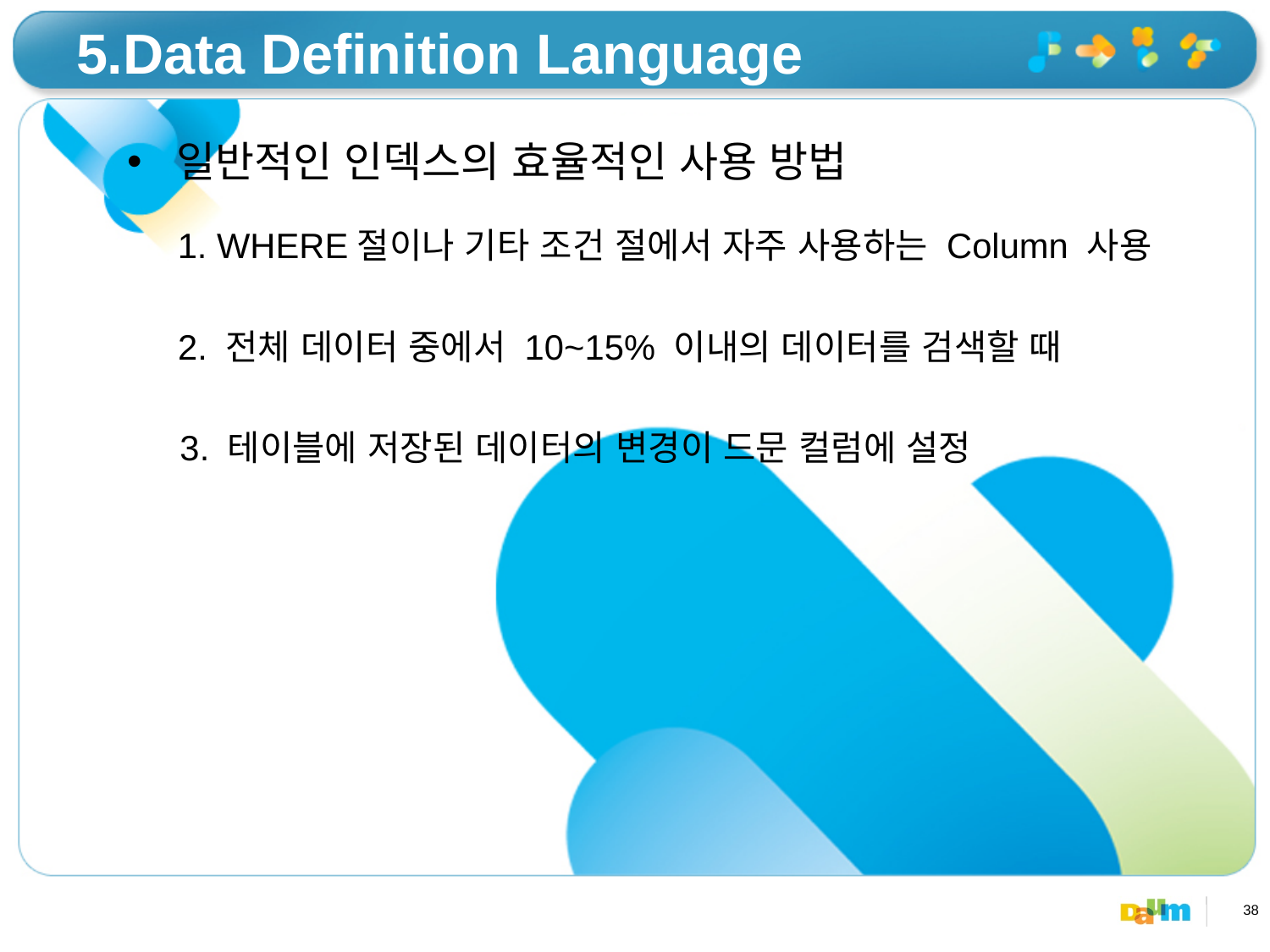

# 5.Data Definition Language
 일반적인 인덱스의 효율적인 사용 방법
1. WHERE절이나 기타 조건 절에서 자주 사용하는 Column 사용
2. 전체 데이터 중에서 10~15% 이내의 데이터를 검색할 때
3. 테이블에 저장된 데이터의 변경이 드문 컬럼에 설정